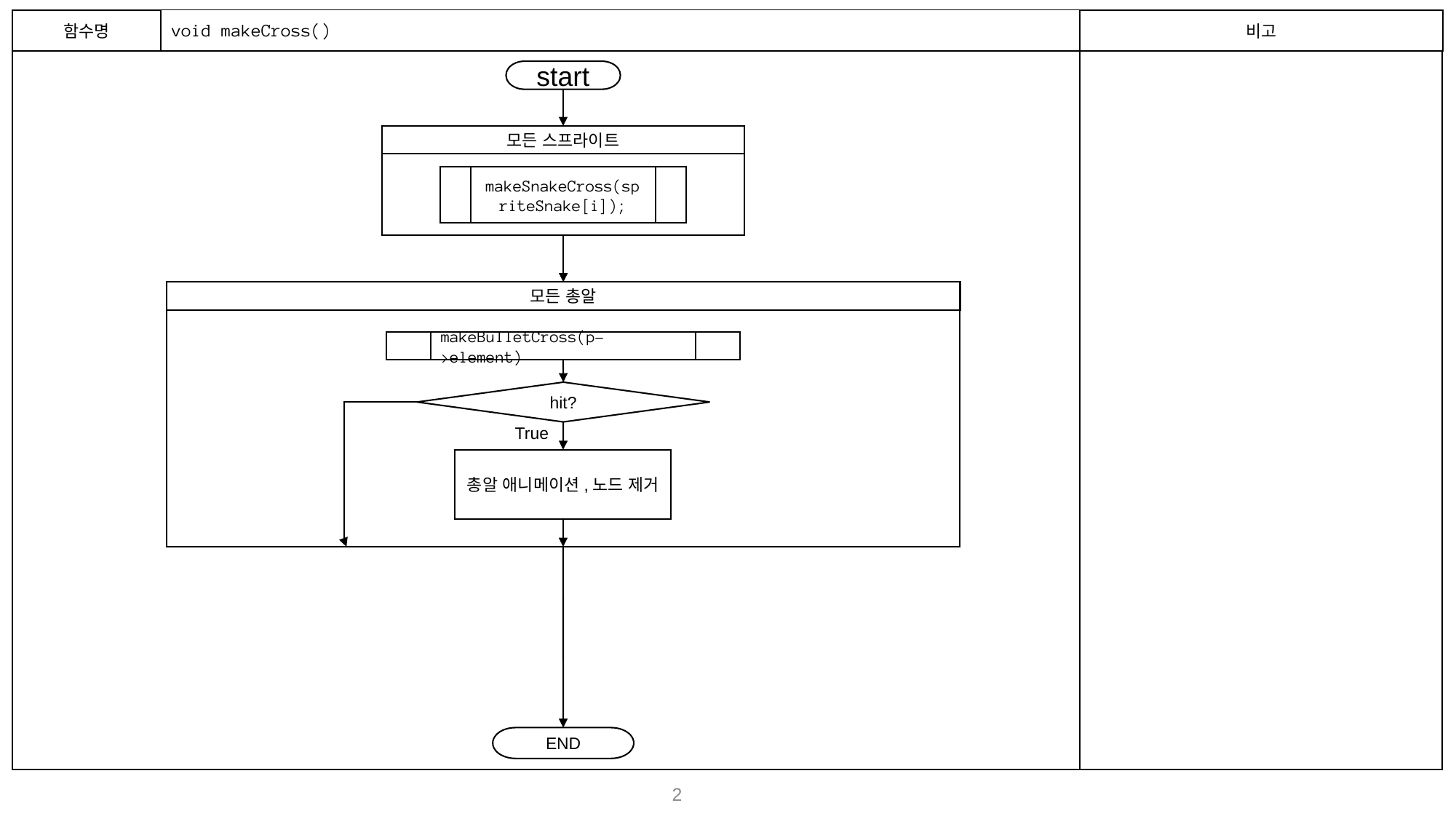

함수명
# void makeCross()
비고

start
모든 스프라이트

makeSnakeCross(spriteSnake[i]);

모든 총알
makeBulletCross(p->element)
hit?
True
총알 애니메이션,노드 제거
END
2